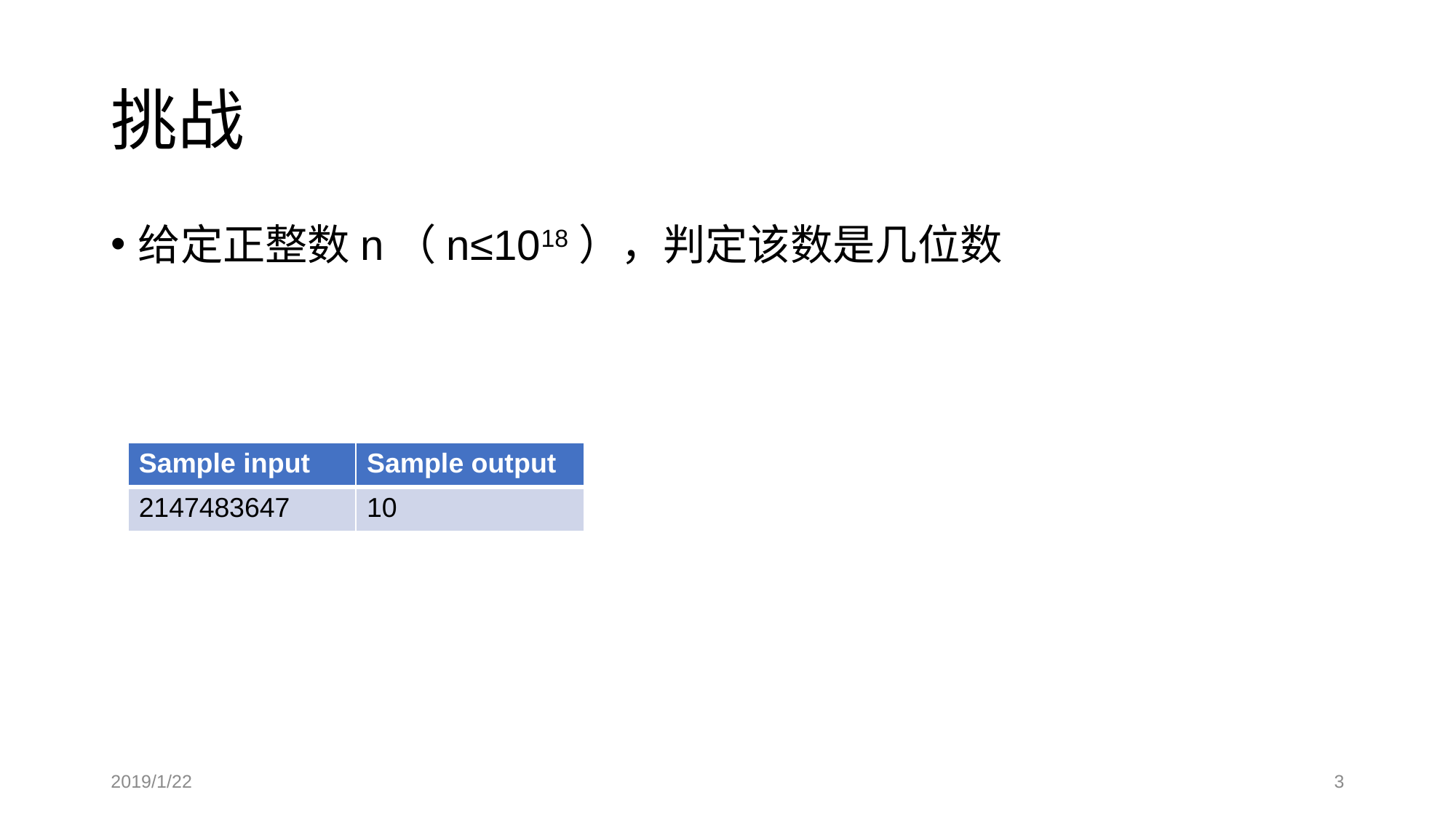

# 挑战
给定正整数n（n≤1018），判定该数是几位数
| Sample input | Sample output |
| --- | --- |
| 2147483647 | 10 |
2019/1/22
3